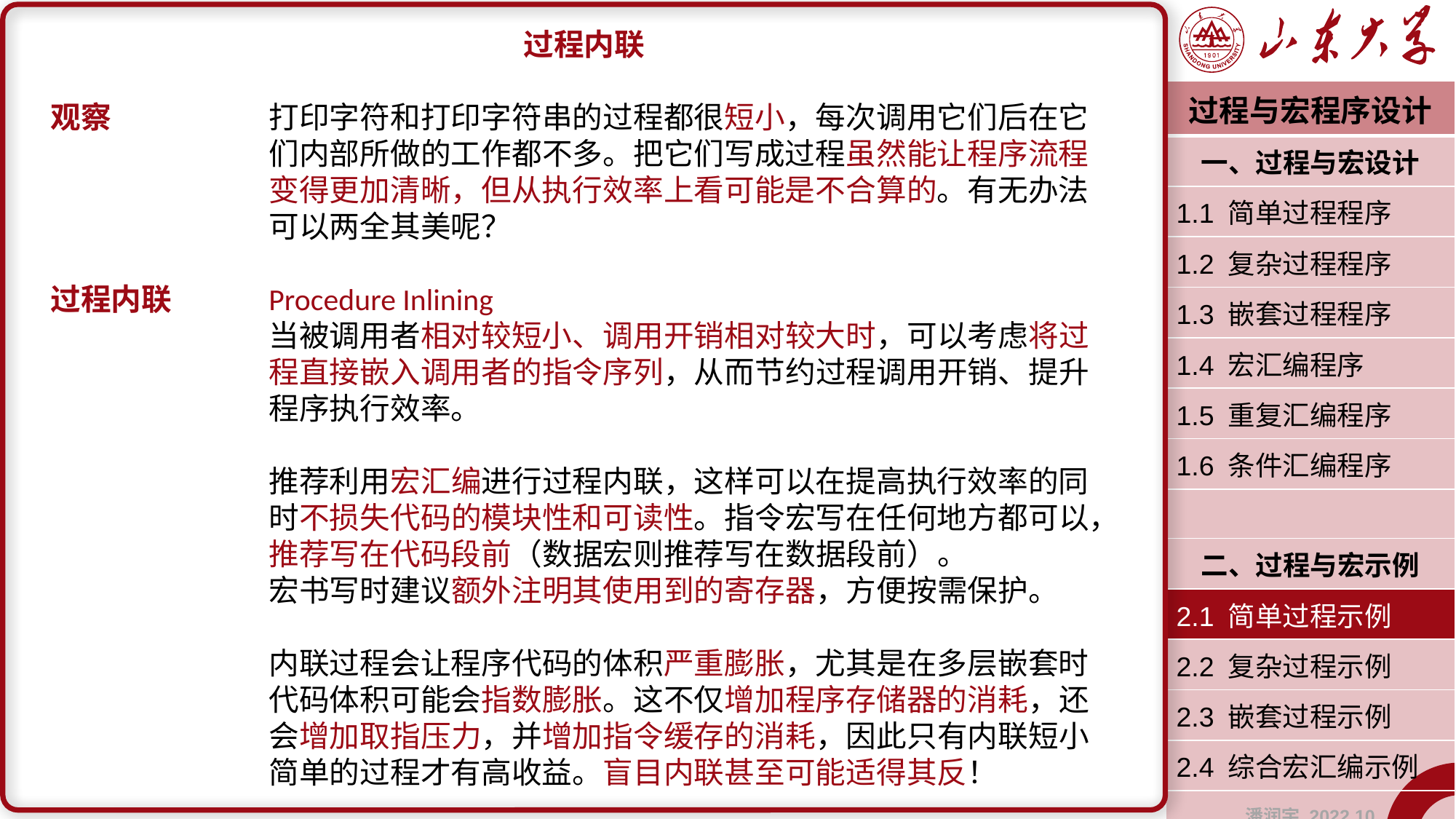

过程内联

观察		打印字符和打印字符串的过程都很短小，每次调用它们后在它		们内部所做的工作都不多。把它们写成过程虽然能让程序流程		变得更加清晰，但从执行效率上看可能是不合算的。有无办法		可以两全其美呢？

过程内联	Procedure Inlining
		当被调用者相对较短小、调用开销相对较大时，可以考虑将过		程直接嵌入调用者的指令序列，从而节约过程调用开销、提升		程序执行效率。

		推荐利用宏汇编进行过程内联，这样可以在提高执行效率的同		时不损失代码的模块性和可读性。指令宏写在任何地方都可以，		推荐写在代码段前（数据宏则推荐写在数据段前）。
		宏书写时建议额外注明其使用到的寄存器，方便按需保护。

		内联过程会让程序代码的体积严重膨胀，尤其是在多层嵌套时		代码体积可能会指数膨胀。这不仅增加程序存储器的消耗，还		会增加取指压力，并增加指令缓存的消耗，因此只有内联短小		简单的过程才有高收益。盲目内联甚至可能适得其反！
| 过程与宏程序设计 |
| --- |
| 一、过程与宏设计 |
| 1.1 简单过程程序 |
| 1.2 复杂过程程序 |
| 1.3 嵌套过程程序 |
| 1.4 宏汇编程序 |
| 1.5 重复汇编程序 |
| 1.6 条件汇编程序 |
|  |
| 二、过程与宏示例 |
| 2.1 简单过程示例 |
| 2.2 复杂过程示例 |
| 2.3 嵌套过程示例 |
| 2.4 综合宏汇编示例 |
| 潘润宇 2022.10 |